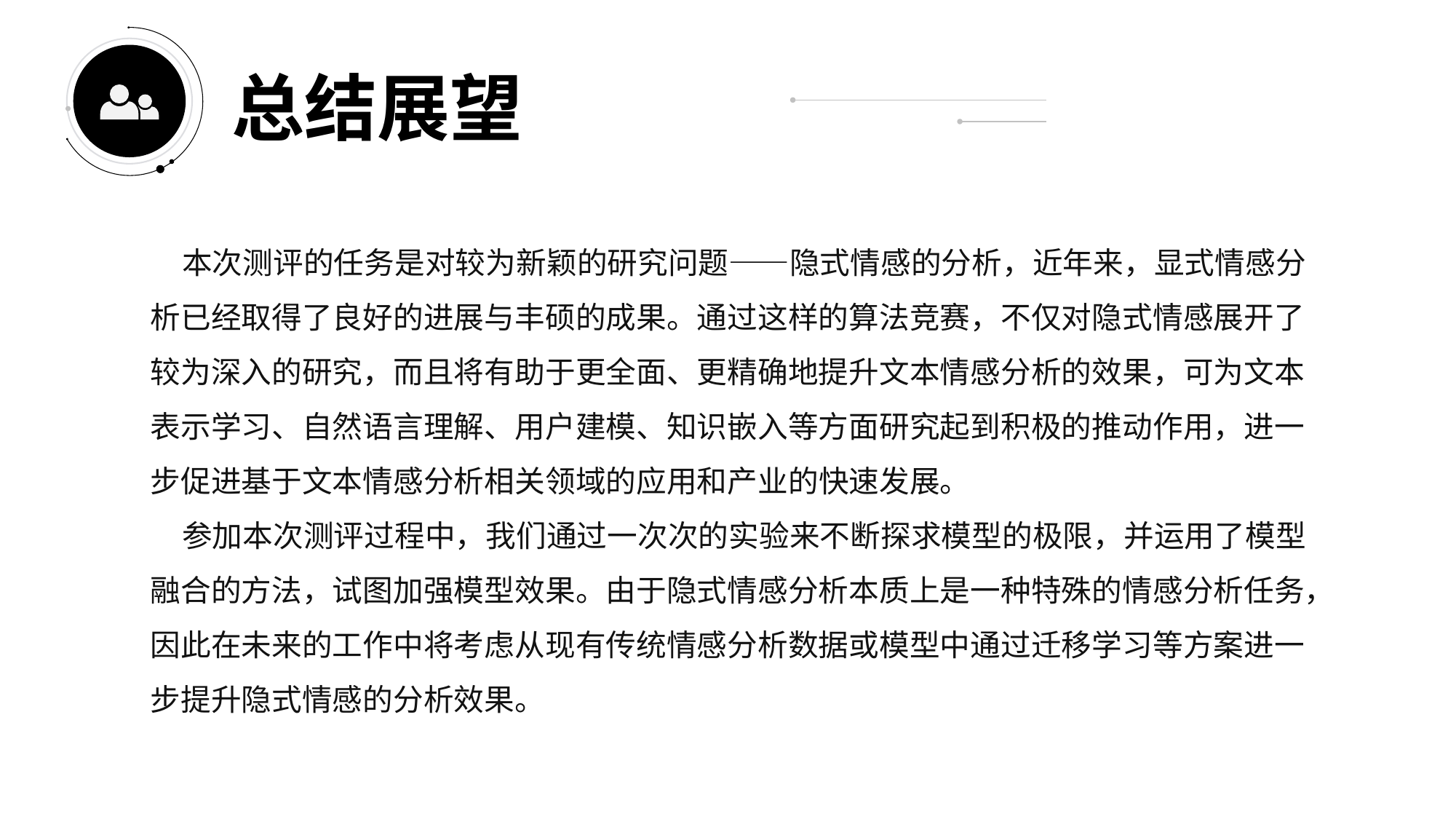

总结展望

本次测评的任务是对较为新颖的研究问题——隐式情感的分析，近年来，显式情感分析已经取得了良好的进展与丰硕的成果。通过这样的算法竞赛，不仅对隐式情感展开了较为深入的研究，而且将有助于更全面、更精确地提升文本情感分析的效果，可为文本表示学习、自然语言理解、用户建模、知识嵌入等方面研究起到积极的推动作用，进一步促进基于文本情感分析相关领域的应用和产业的快速发展。
参加本次测评过程中，我们通过一次次的实验来不断探求模型的极限，并运用了模型融合的方法，试图加强模型效果。由于隐式情感分析本质上是一种特殊的情感分析任务，因此在未来的工作中将考虑从现有传统情感分析数据或模型中通过迁移学习等方案进一步提升隐式情感的分析效果。